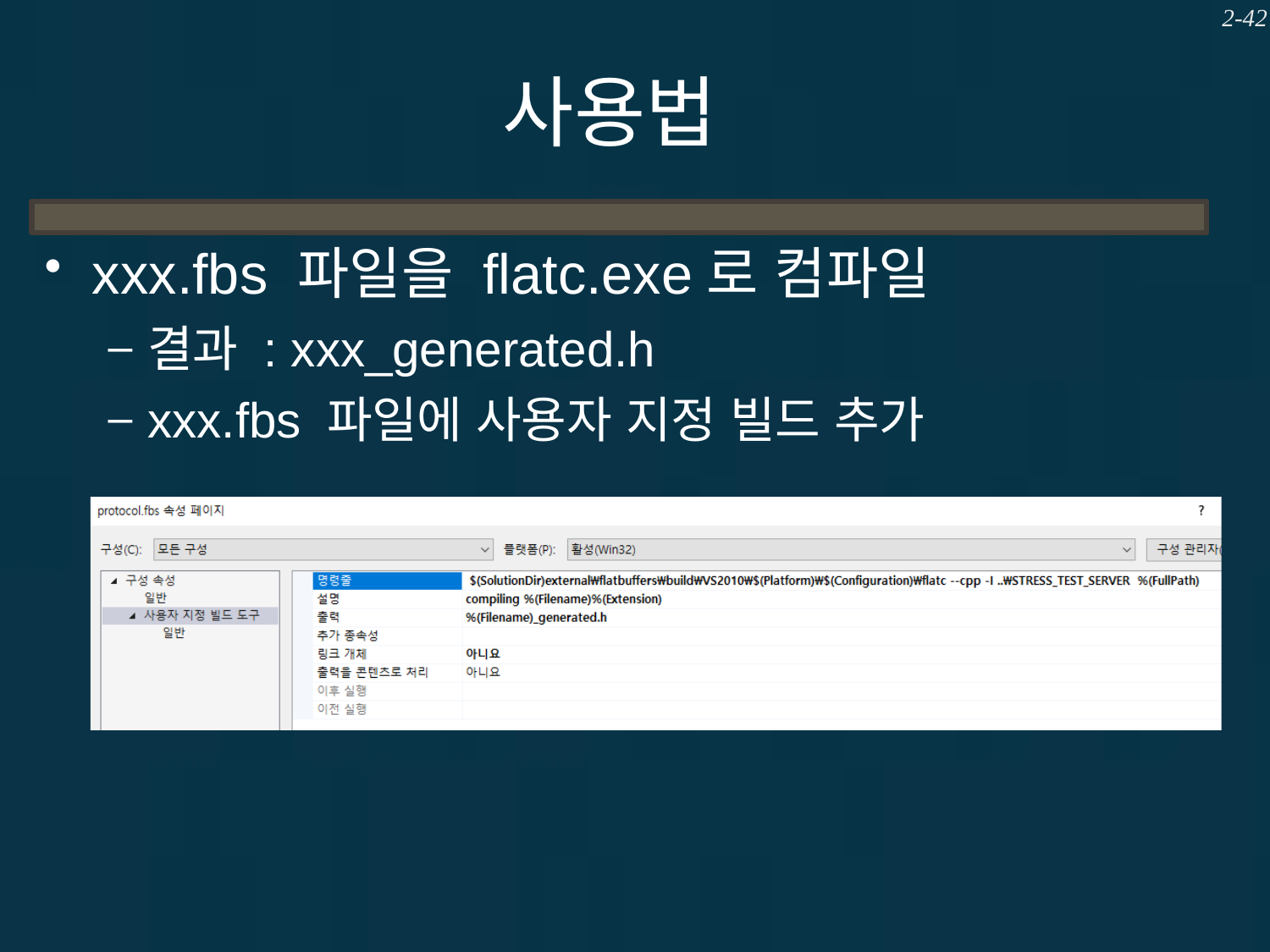

2-42
# 사용법

xxx.fbs 파일을 flatc.exe로 컴파일
결과 : xxx_generated.h
xxx.fbs 파일에 사용자 지정 빌드 추가